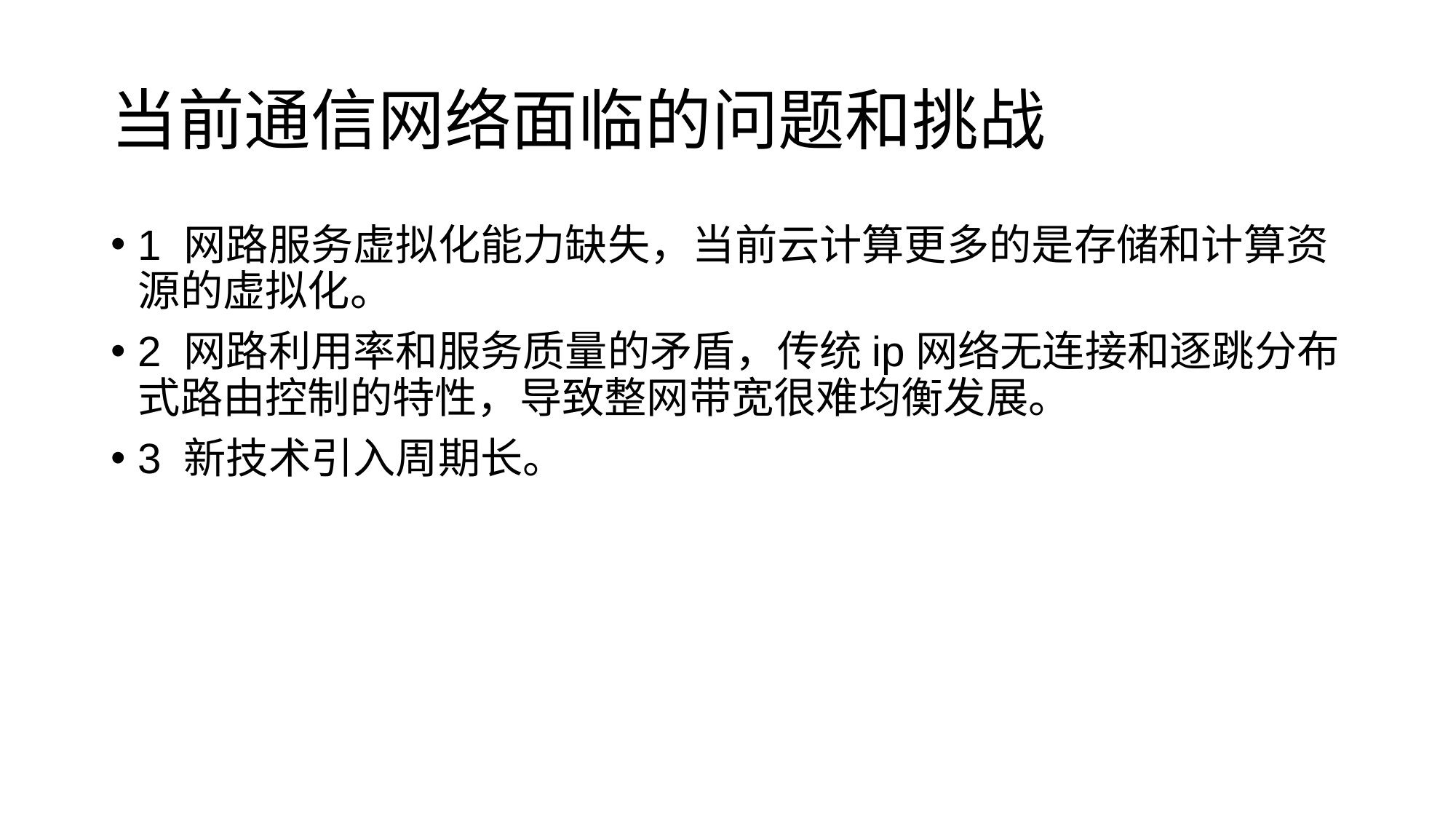

# 当前通信网络面临的问题和挑战
1 网路服务虚拟化能力缺失，当前云计算更多的是存储和计算资源的虚拟化。
2 网路利用率和服务质量的矛盾，传统ip网络无连接和逐跳分布式路由控制的特性，导致整网带宽很难均衡发展。
3 新技术引入周期长。